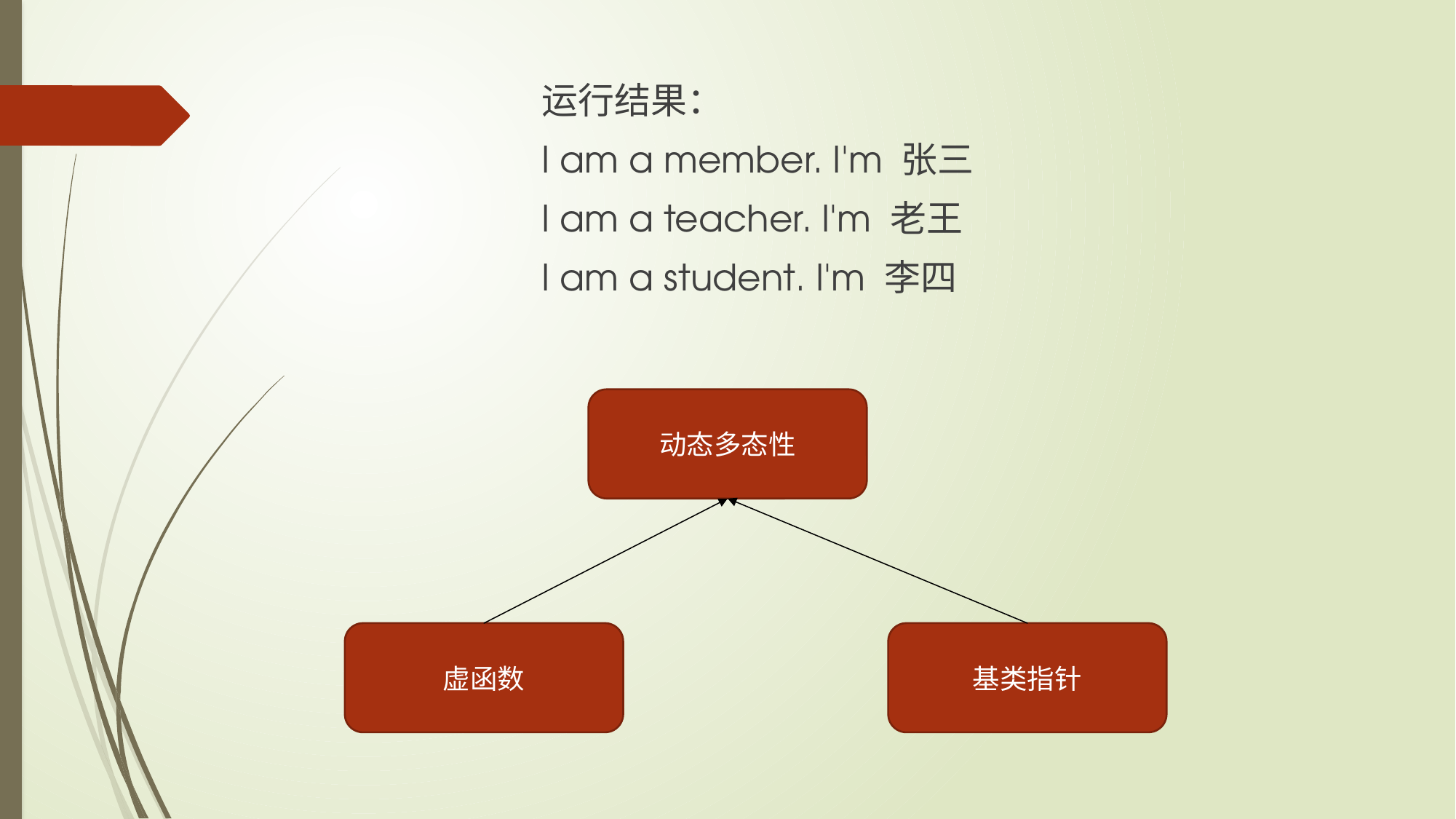

运行结果：
I am a member. I'm 张三
I am a teacher. I'm 老王
I am a student. I'm 李四
动态多态性
虚函数
基类指针